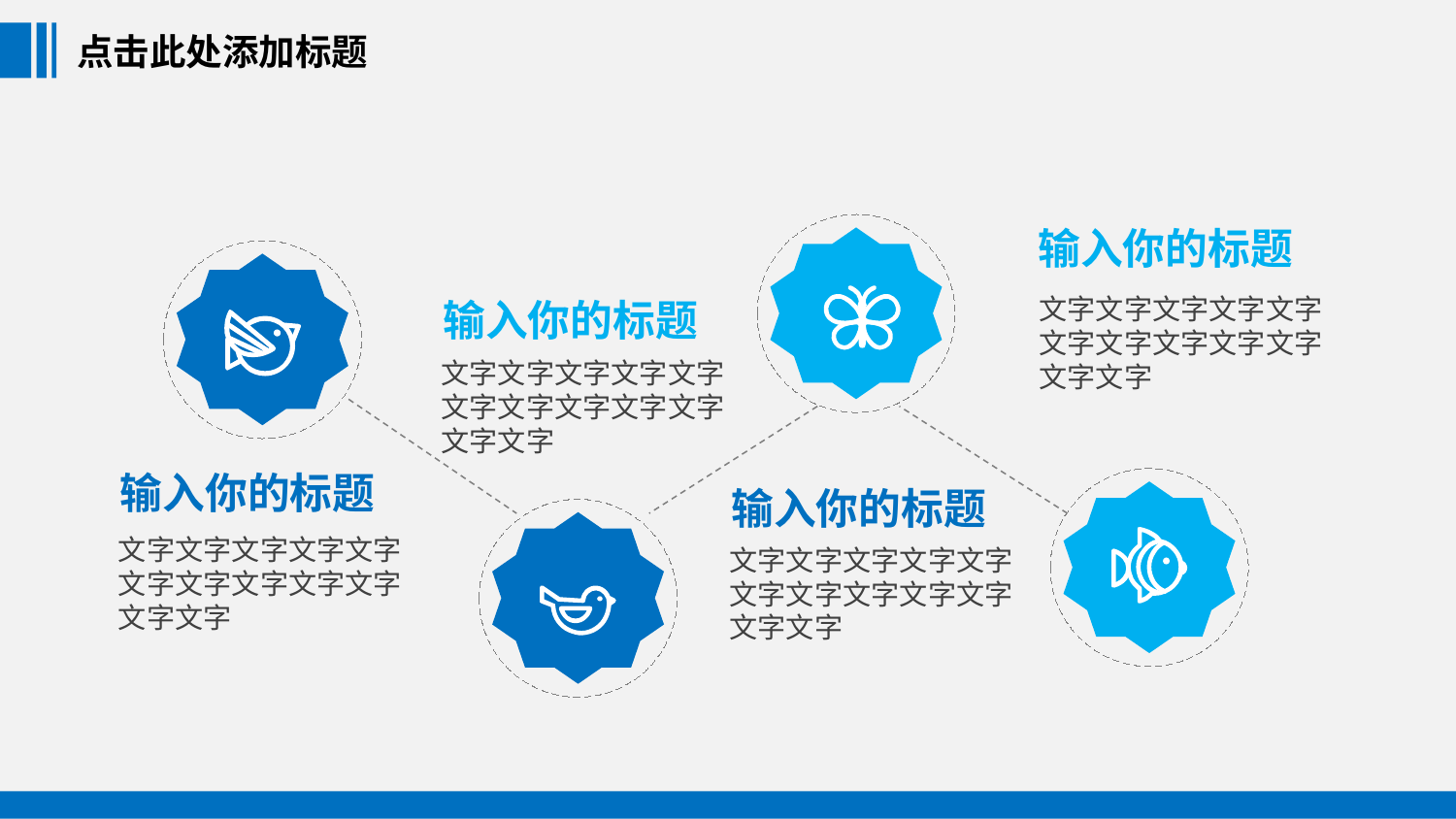

点击此处添加标题

输入你的标题

文字文字文字文字文字文字文字文字文字文字文字文字
输入你的标题
文字文字文字文字文字文字文字文字文字文字文字文字
输入你的标题

输入你的标题

文字文字文字文字文字文字文字文字文字文字文字文字
文字文字文字文字文字文字文字文字文字文字文字文字